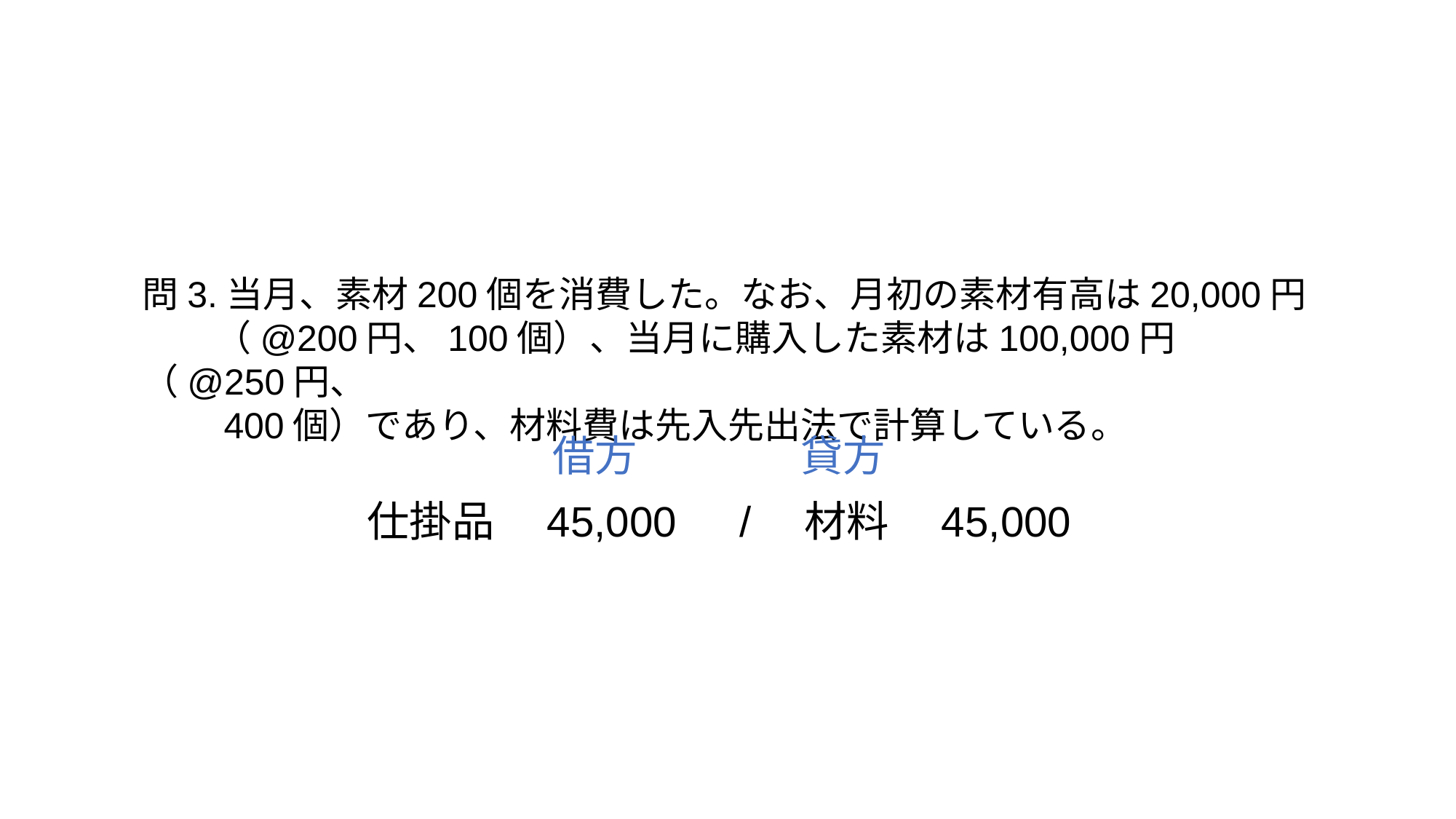

問3.当月、素材200個を消費した。なお、月初の素材有高は20,000円
　　（@200円、100個）、当月に購入した素材は100,000円（@250円、
　　400個）であり、材料費は先入先出法で計算している。
借方
貸方
仕掛品　45,000　/　材料　45,000